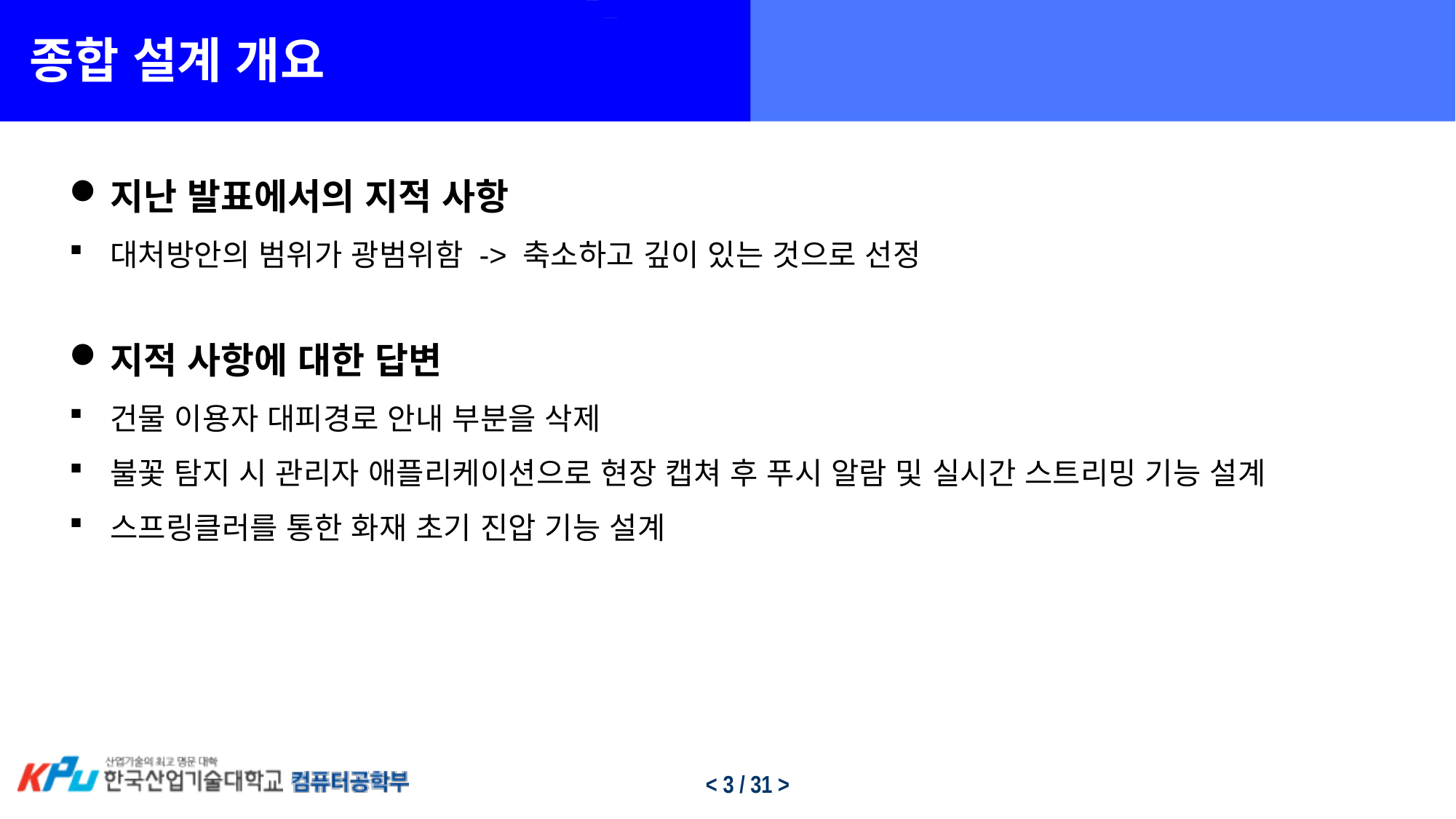

종합 설계 개요
지난 발표에서의 지적 사항
대처방안의 범위가 광범위함 -> 축소하고 깊이 있는 것으로 선정

지적 사항에 대한 답변
건물 이용자 대피경로 안내 부분을 삭제
불꽃 탐지 시 관리자 애플리케이션으로 현장 캡쳐 후 푸시 알람 및 실시간 스트리밍 기능 설계
스프링클러를 통한 화재 초기 진압 기능 설계